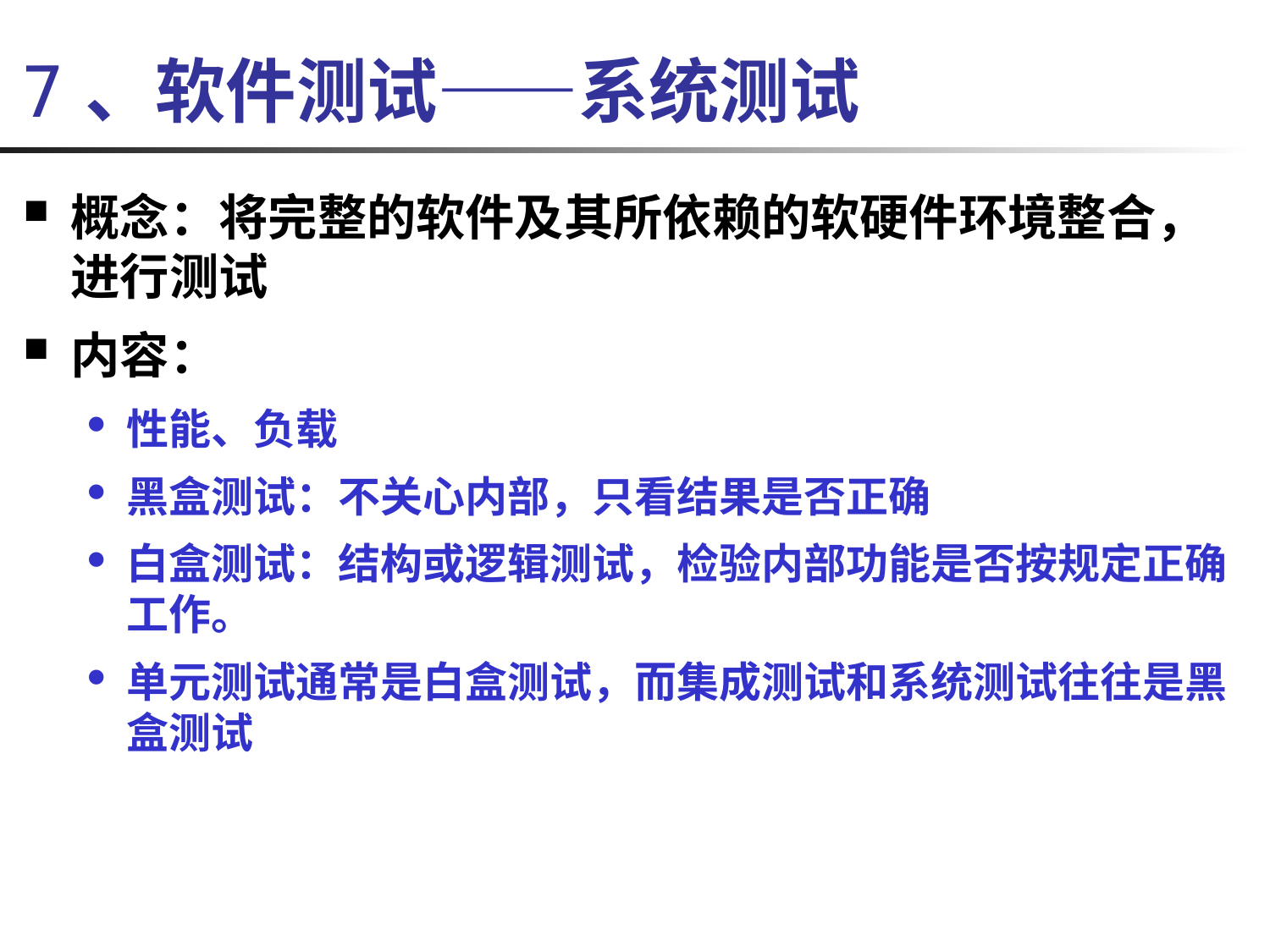

# 7、软件测试——系统测试
概念：将完整的软件及其所依赖的软硬件环境整合，进行测试
内容：
性能、负载
黑盒测试：不关心内部，只看结果是否正确
白盒测试：结构或逻辑测试，检验内部功能是否按规定正确工作。
单元测试通常是白盒测试，而集成测试和系统测试往往是黑盒测试

27